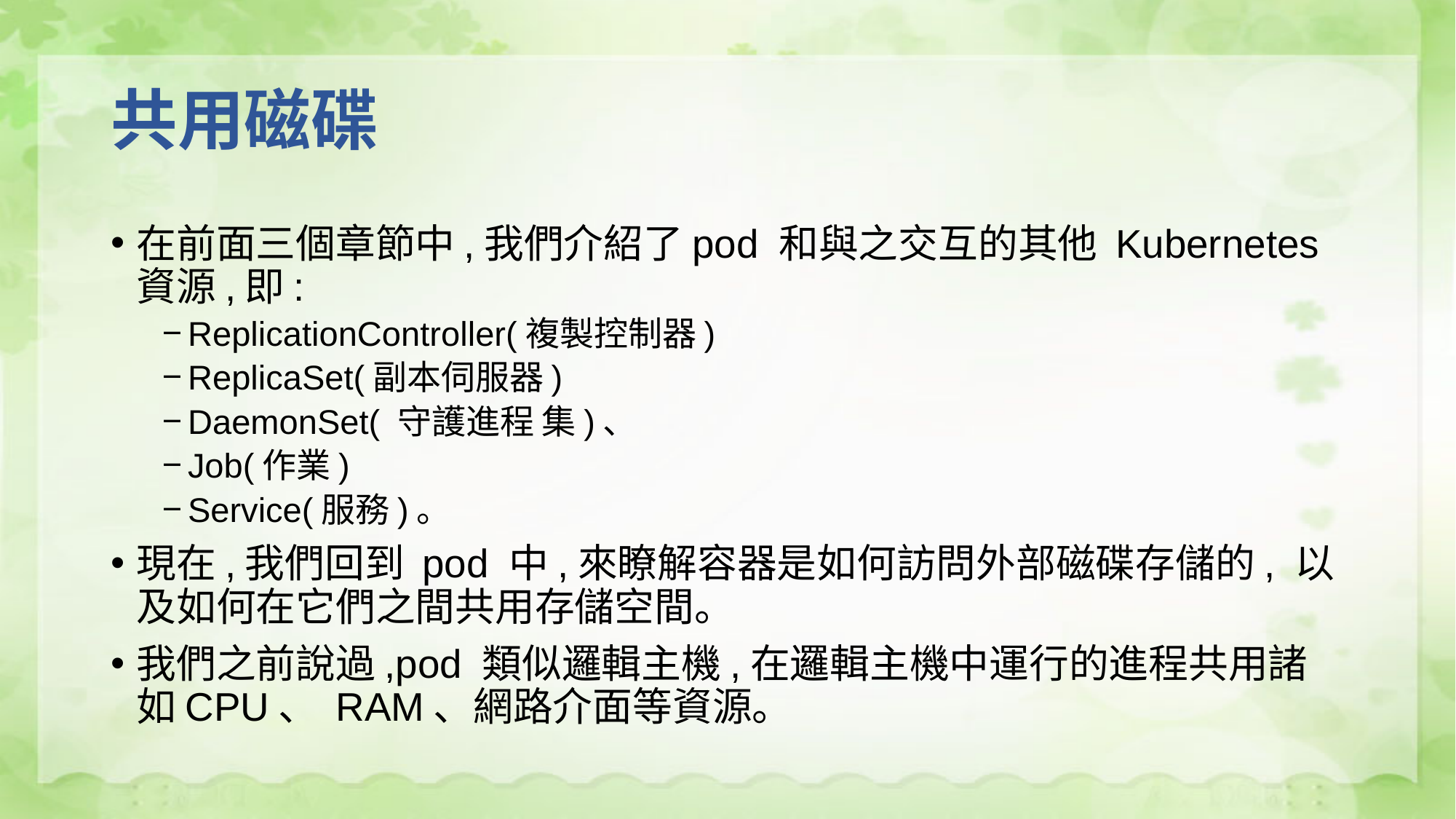

# 共用磁碟
在前面三個章節中,我們介紹了pod 和與之交互的其他 Kubernetes 資源,即:
ReplicationController(複製控制器)
ReplicaSet(副本伺服器)
DaemonSet( 守護進程 集)、
Job(作業)
Service(服務)。
現在,我們回到 pod 中,來瞭解容器是如何訪問外部磁碟存儲的, 以及如何在它們之間共用存儲空間。
我們之前說過,pod 類似邏輯主機,在邏輯主機中運行的進程共用諸如CPU、 RAM、網路介面等資源。